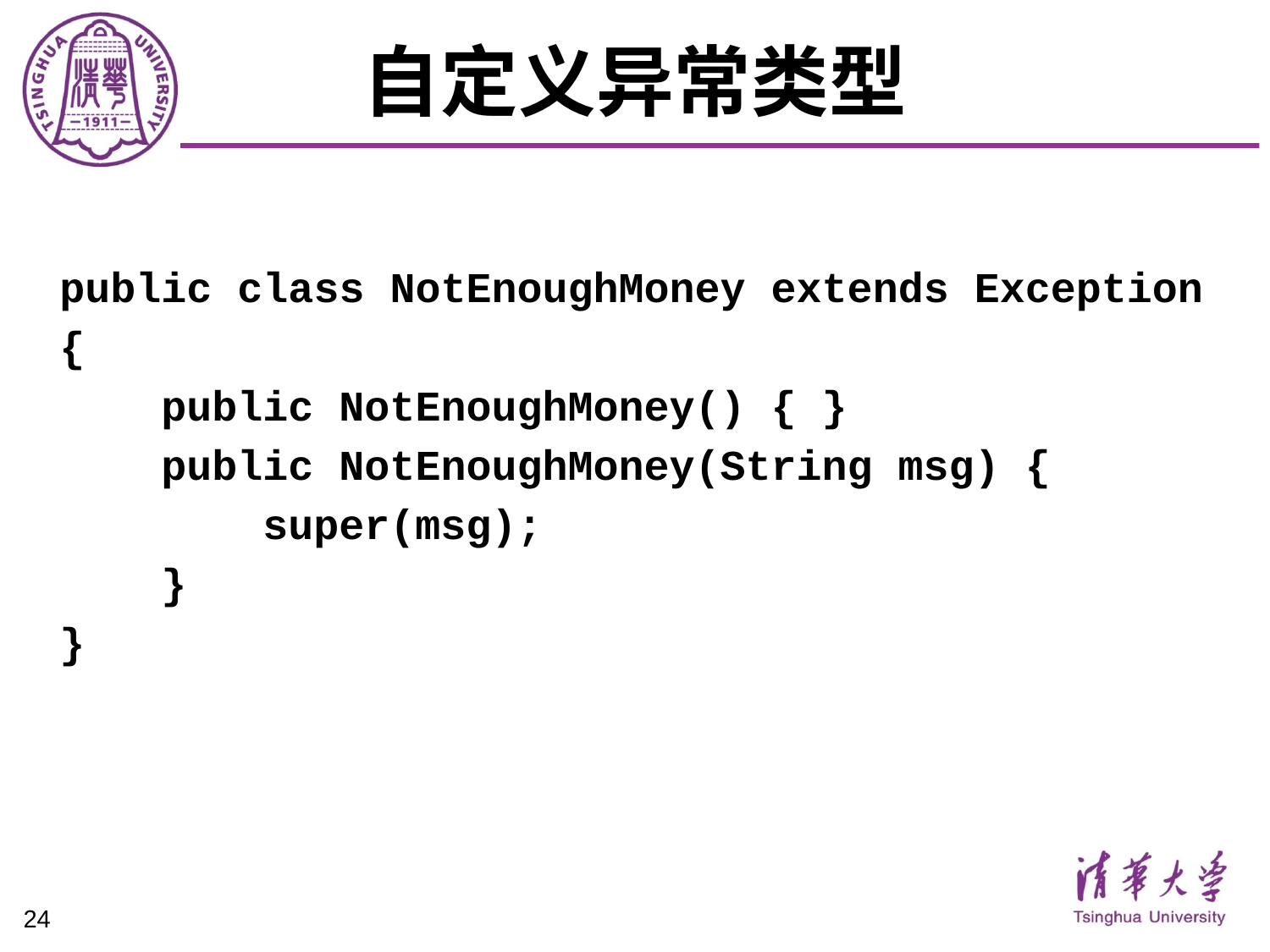

# 自定义异常类型
public class NotEnoughMoney extends Exception
{
    public NotEnoughMoney() { }
    public NotEnoughMoney(String msg) {
        super(msg);
    }
}
24